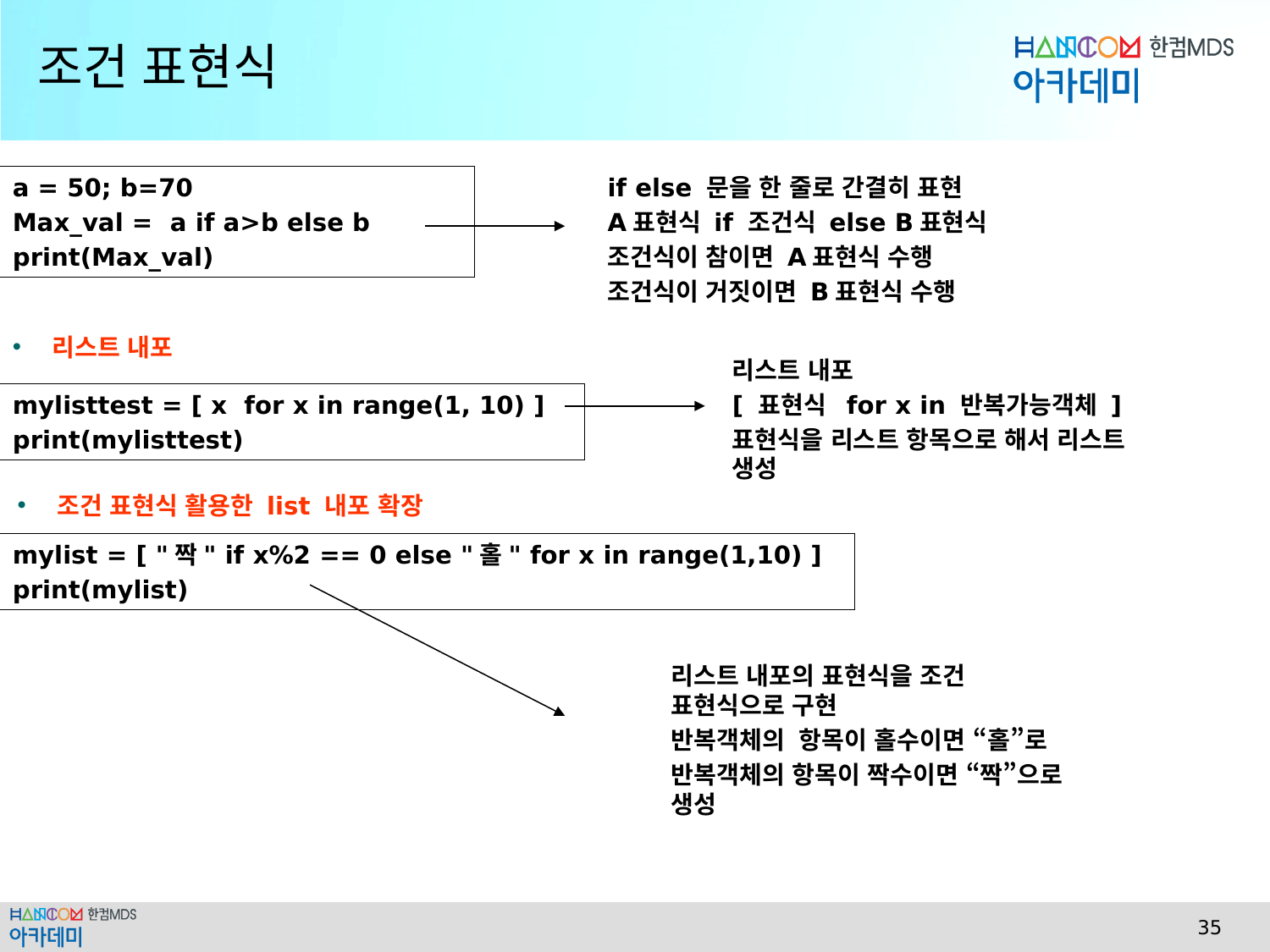

# 조건 표현식
a = 50; b=70
Max_val =  a if a>b else b
print(Max_val)
if else 문을 한 줄로 간결히 표현
A표현식 if 조건식 else B표현식
조건식이 참이면 A표현식 수행
조건식이 거짓이면 B표현식 수행
리스트 내포
리스트 내포
[ 표현식  for x in 반복가능객체 ]
표현식을 리스트 항목으로 해서 리스트 생성
mylisttest = [ x  for x in range(1, 10) ]
print(mylisttest)
조건 표현식 활용한 list 내포 확장
mylist = [ "짝" if x%2 == 0 else "홀" for x in range(1,10) ]
print(mylist)
리스트 내포의 표현식을 조건 표현식으로 구현
반복객체의  항목이 홀수이면 “홀”로
반복객체의 항목이 짝수이면 “짝”으로 생성
                               35